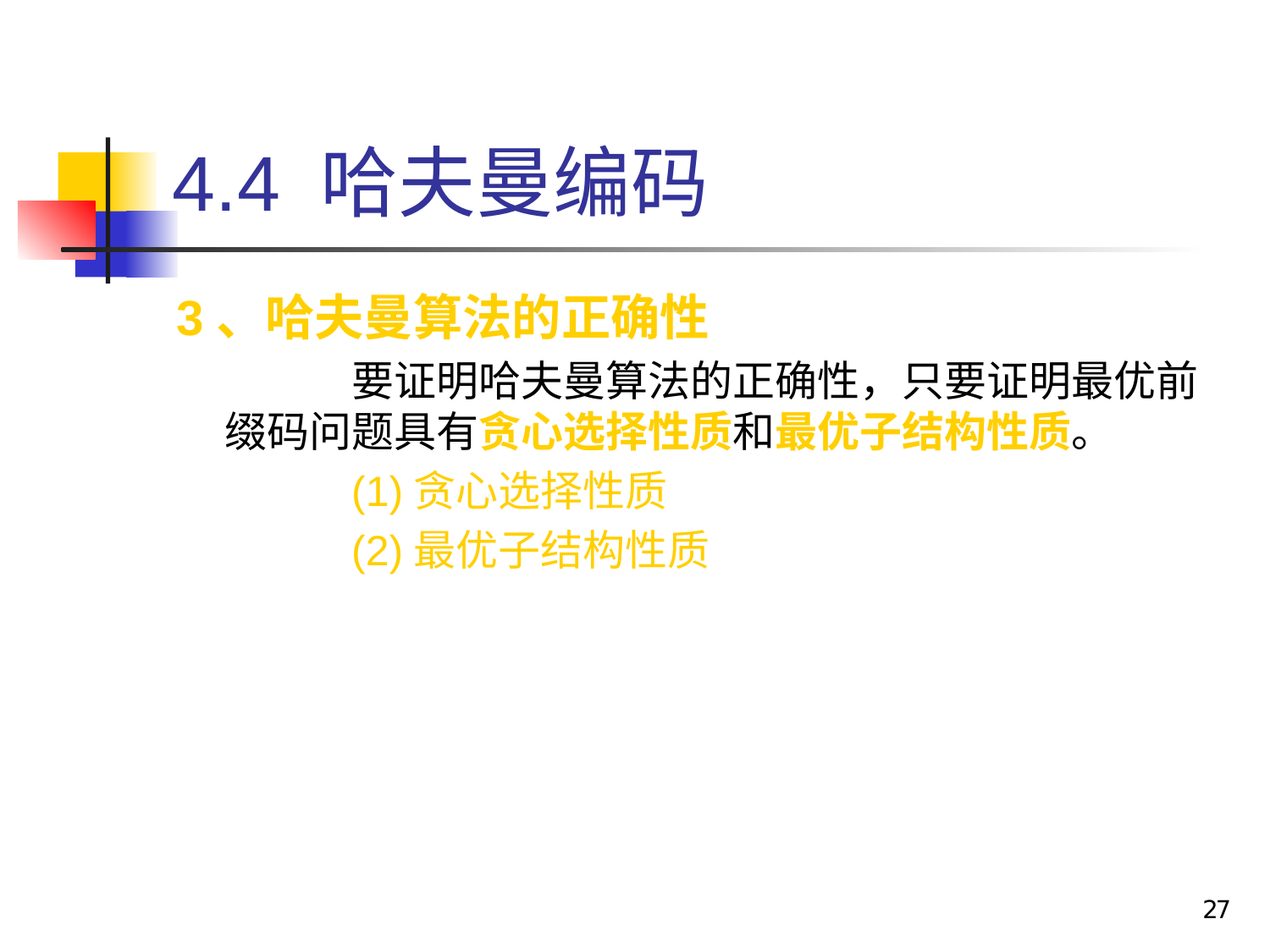

# 4.4 哈夫曼编码
3、哈夫曼算法的正确性
		要证明哈夫曼算法的正确性，只要证明最优前缀码问题具有贪心选择性质和最优子结构性质。
		(1)贪心选择性质
		(2)最优子结构性质

27